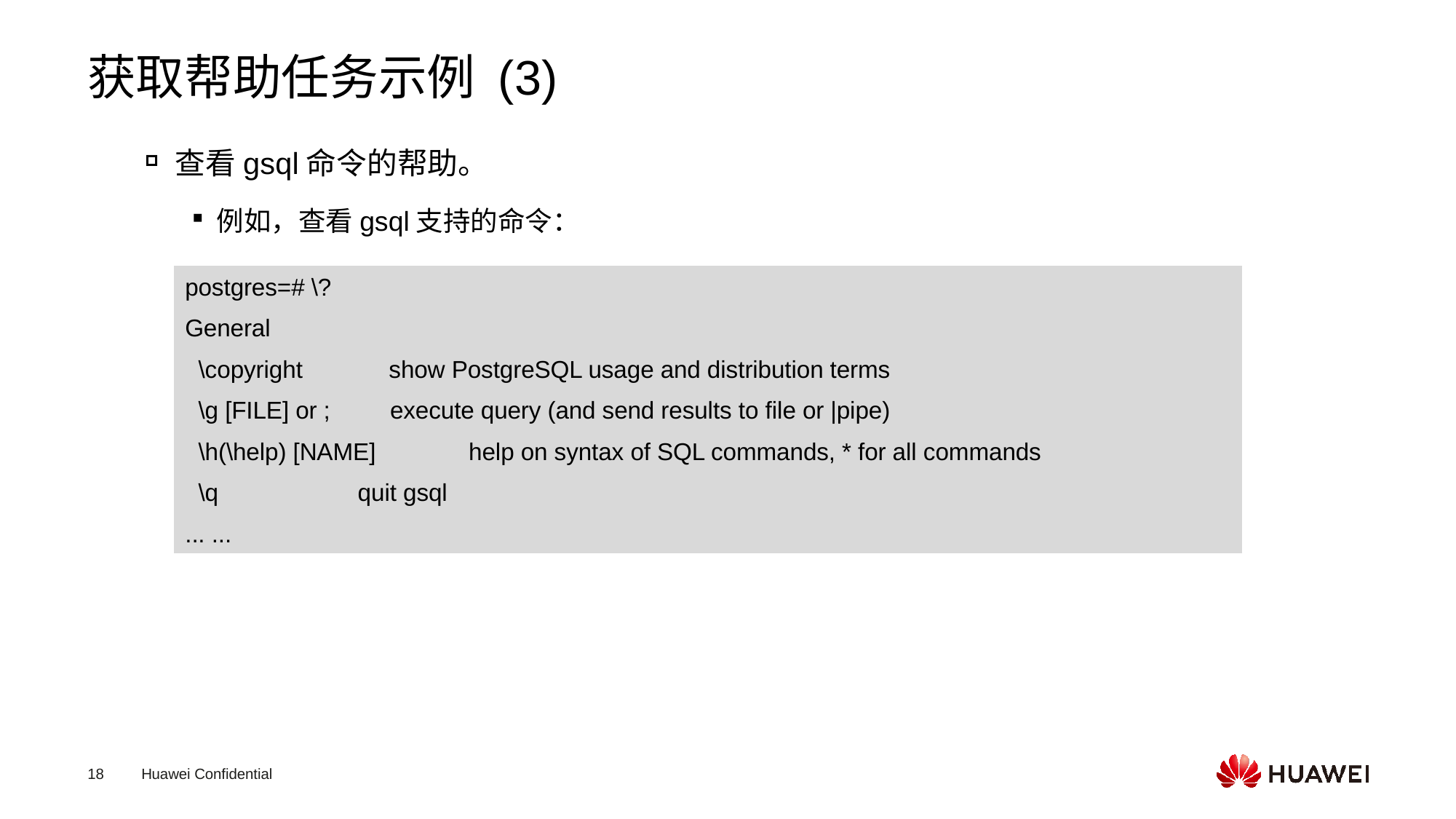

# 获取帮助任务示例 (3)
查看gsql命令的帮助。
例如，查看gsql支持的命令：

postgres=# \?
General
  \copyright             show PostgreSQL usage and distribution terms
  \g [FILE] or ;         execute query (and send results to file or |pipe)
  \h(\help) [NAME]              help on syntax of SQL commands, * for all commands
  \q                     quit gsql
... ...